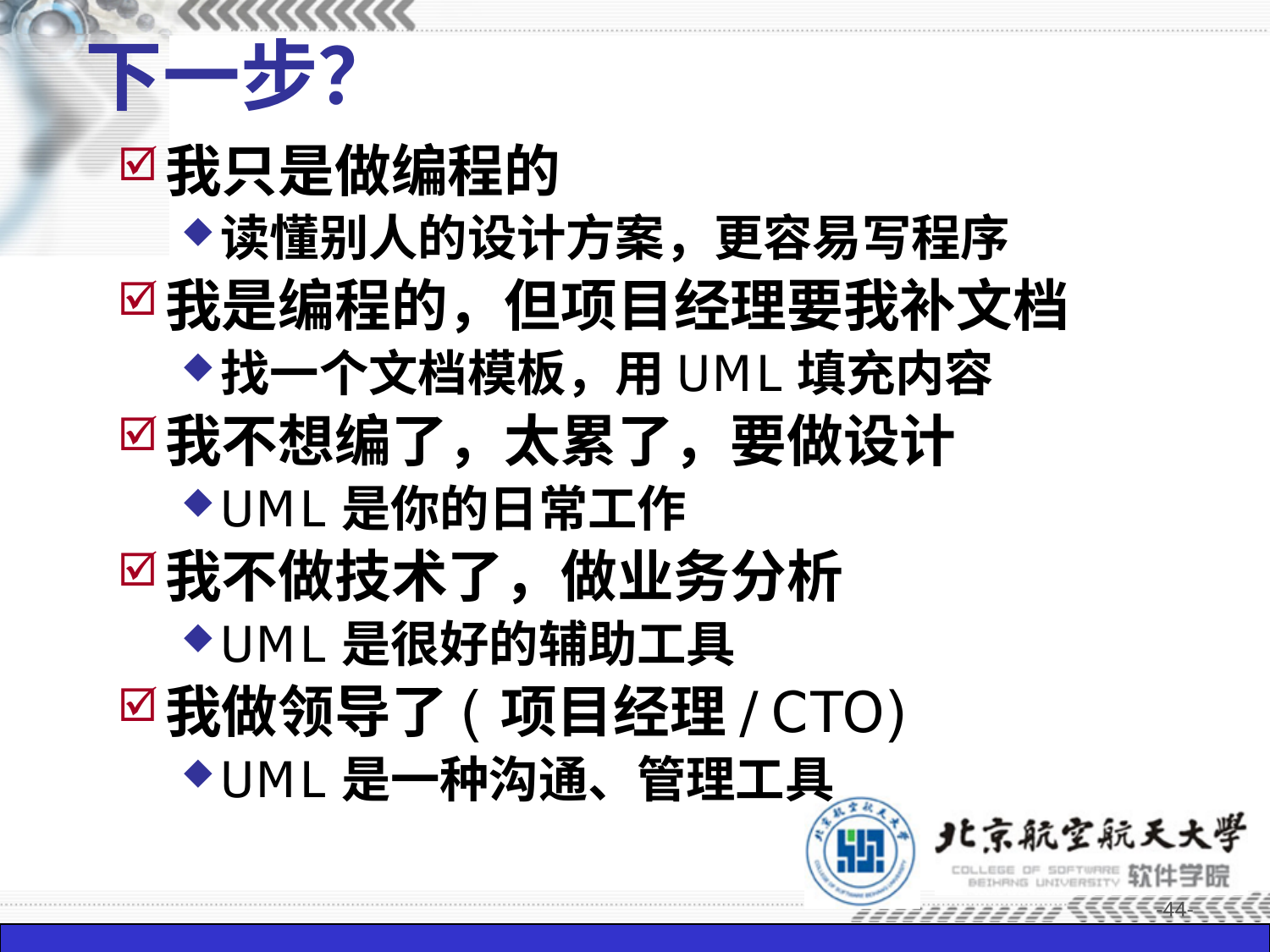

# 下一步？
我只是做编程的
读懂别人的设计方案，更容易写程序
我是编程的，但项目经理要我补文档
找一个文档模板，用UML填充内容
我不想编了，太累了，要做设计
UML是你的日常工作
我不做技术了，做业务分析
UML是很好的辅助工具
我做领导了(项目经理/CTO)
UML是一种沟通、管理工具
-44-